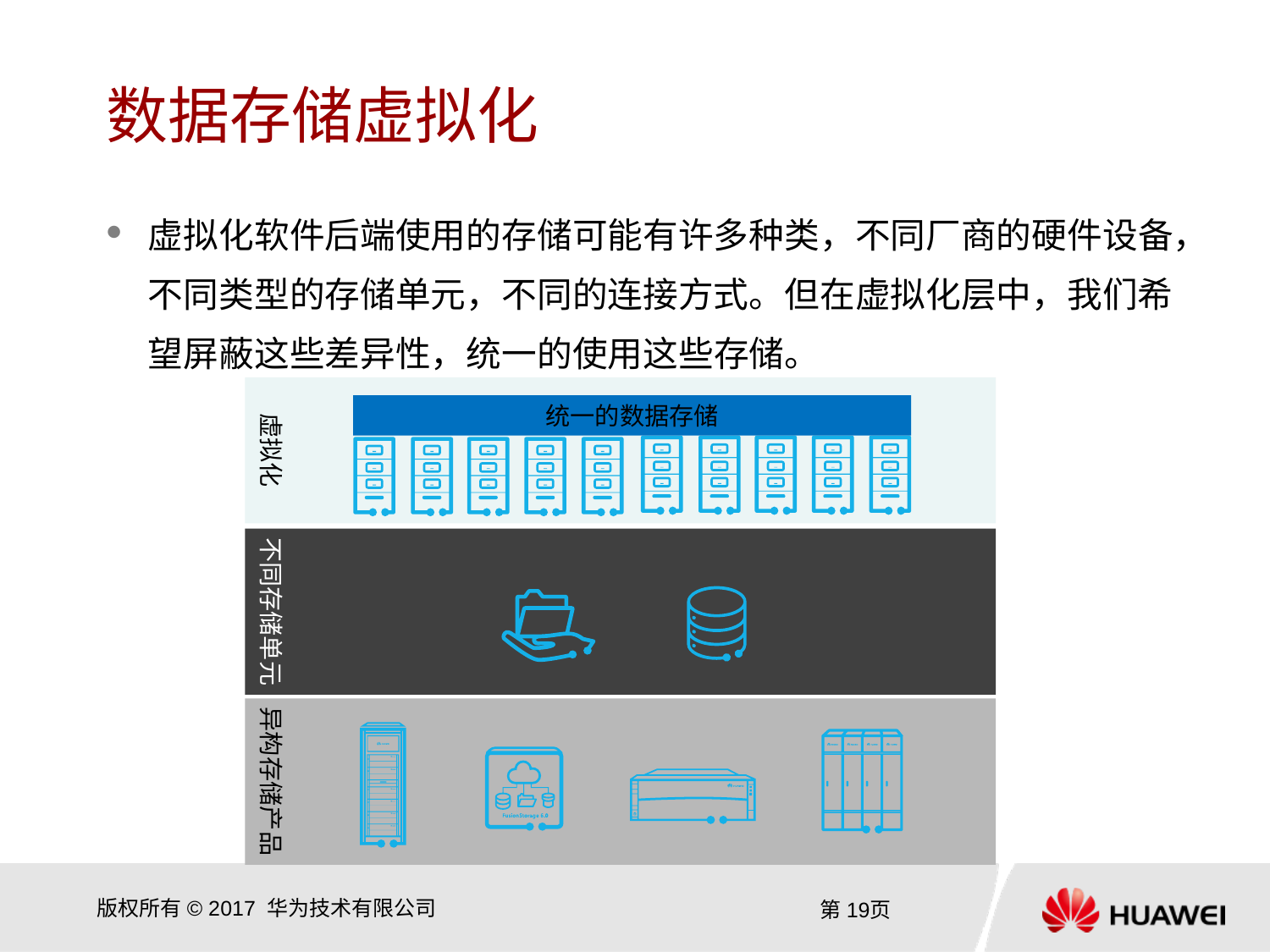

# 数据存储虚拟化
虚拟化软件后端使用的存储可能有许多种类，不同厂商的硬件设备，不同类型的存储单元，不同的连接方式。但在虚拟化层中，我们希望屏蔽这些差异性，统一的使用这些存储。

虚拟化
统一的数据存储

不同存储单元

异构存储产品